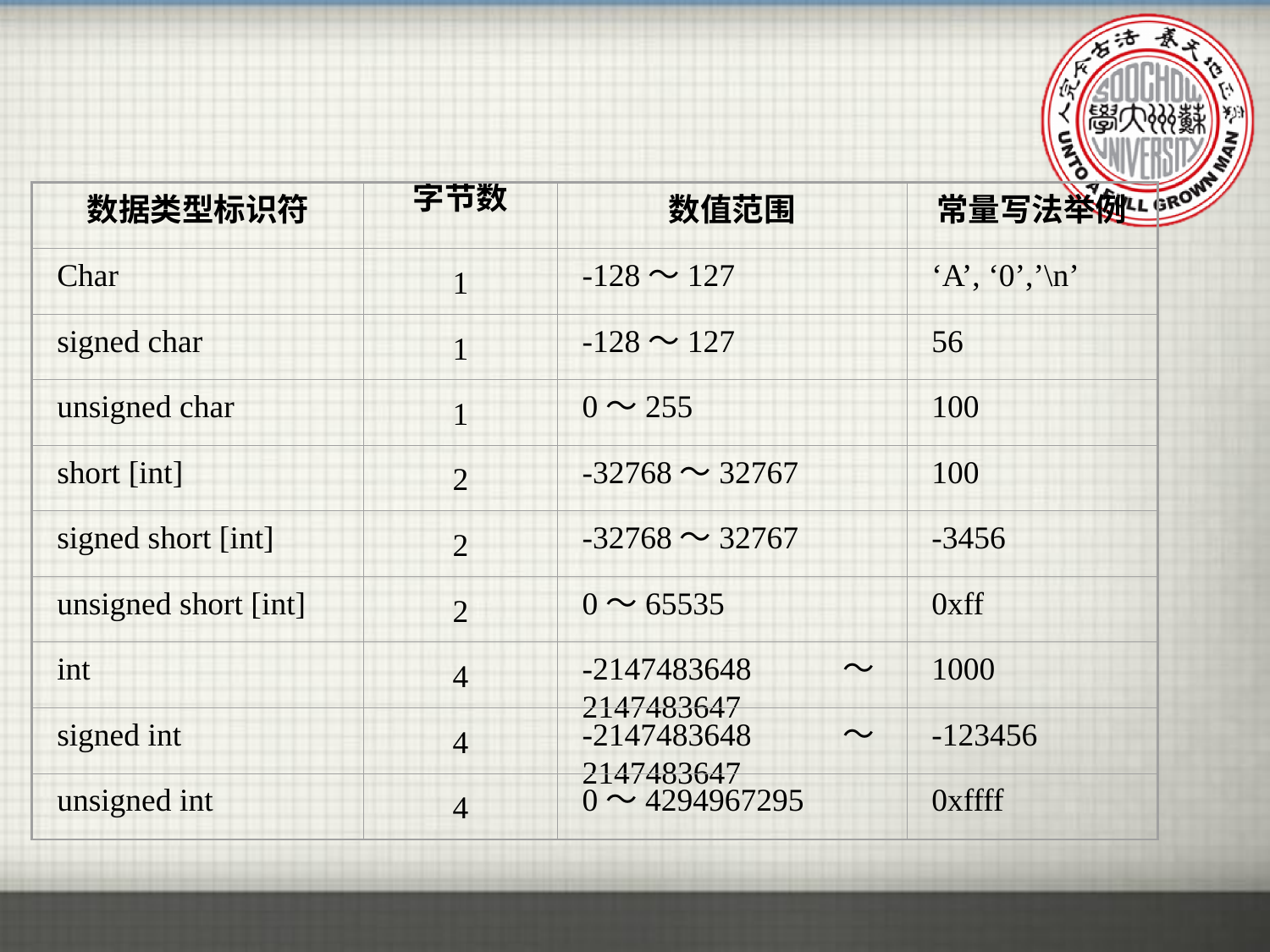

数据类型标识符

字节数

数值范围

常量写法举例

Char

1

-128～127

‘A’, ‘0’,’\n’

signed char

1

-128～127

56

unsigned char

1

0～255

100

short [int]

2

-32768～32767

100

signed short [int]

2

-32768～32767

-3456

unsigned short [int]

2

0～65535

0xff

int

4

-2147483648～2147483647

1000

signed int

4

-2147483648～2147483647

-123456

unsigned int

4

0～4294967295

0xffff